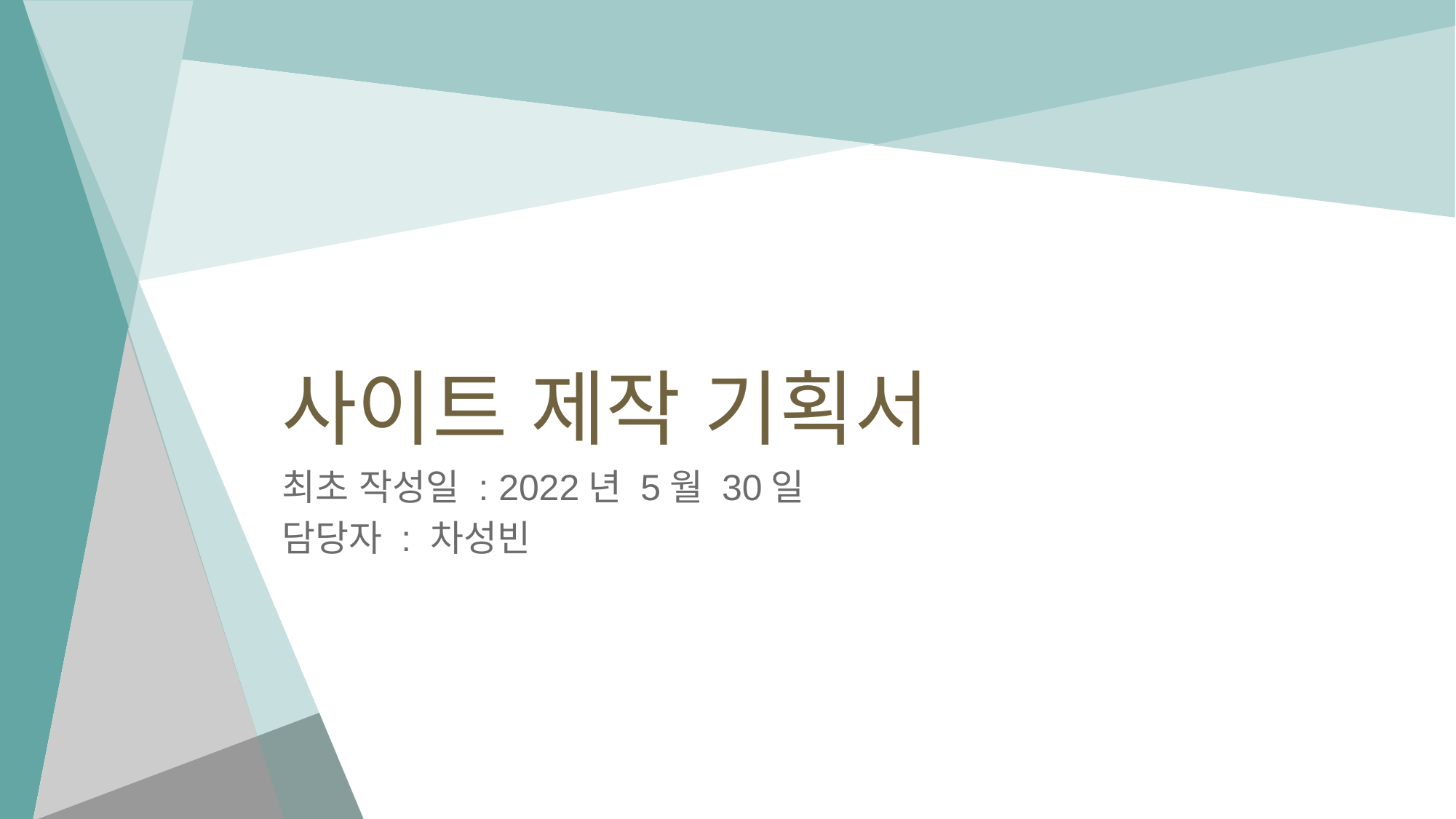

# 사이트 제작 기획서
최초 작성일 : 2022년 5월 30일
담당자 : 차성빈